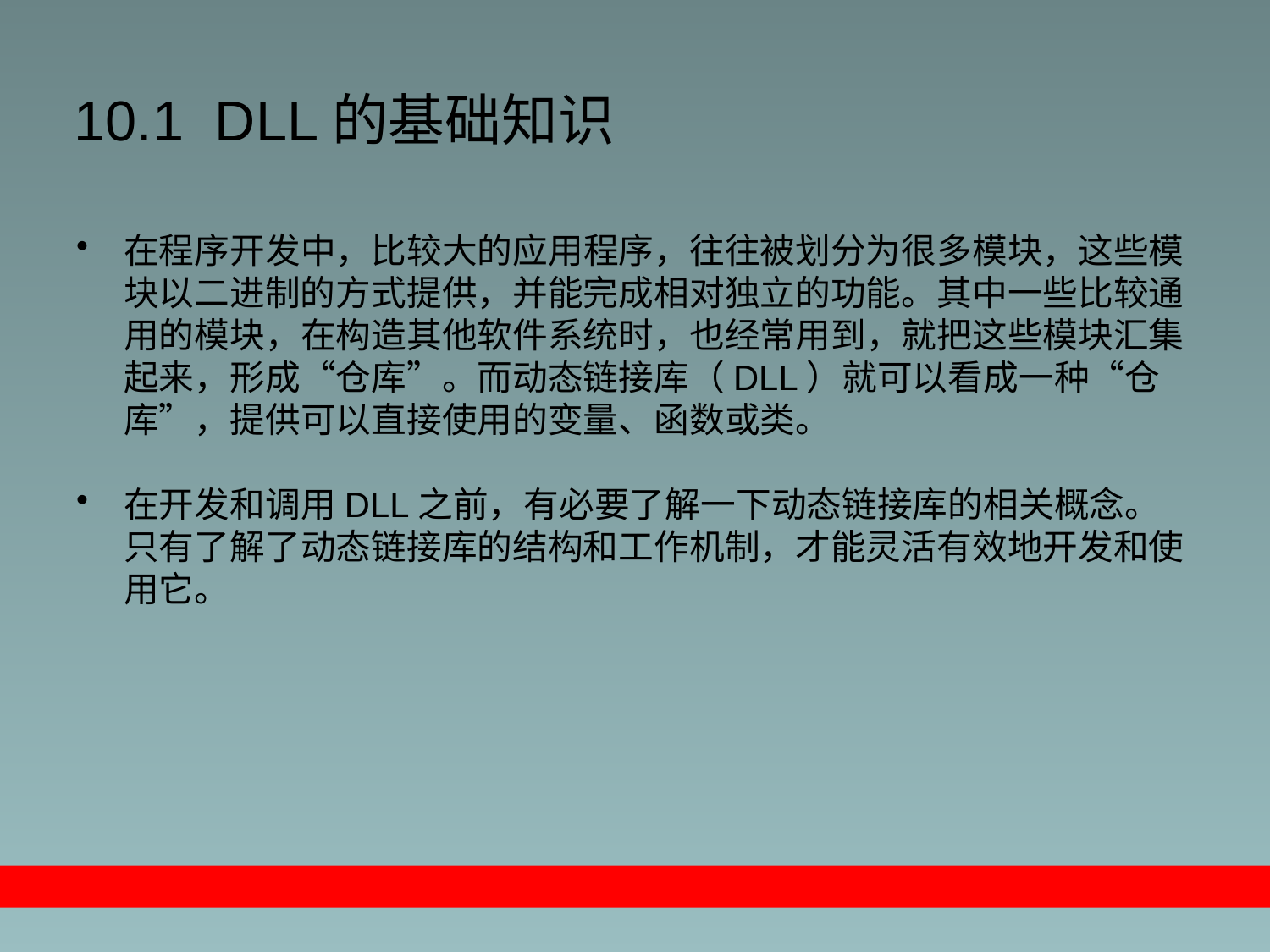

# 10.1  DLL的基础知识
在程序开发中，比较大的应用程序，往往被划分为很多模块，这些模块以二进制的方式提供，并能完成相对独立的功能。其中一些比较通用的模块，在构造其他软件系统时，也经常用到，就把这些模块汇集起来，形成“仓库”。而动态链接库（DLL）就可以看成一种“仓库”，提供可以直接使用的变量、函数或类。
在开发和调用DLL之前，有必要了解一下动态链接库的相关概念。只有了解了动态链接库的结构和工作机制，才能灵活有效地开发和使用它。